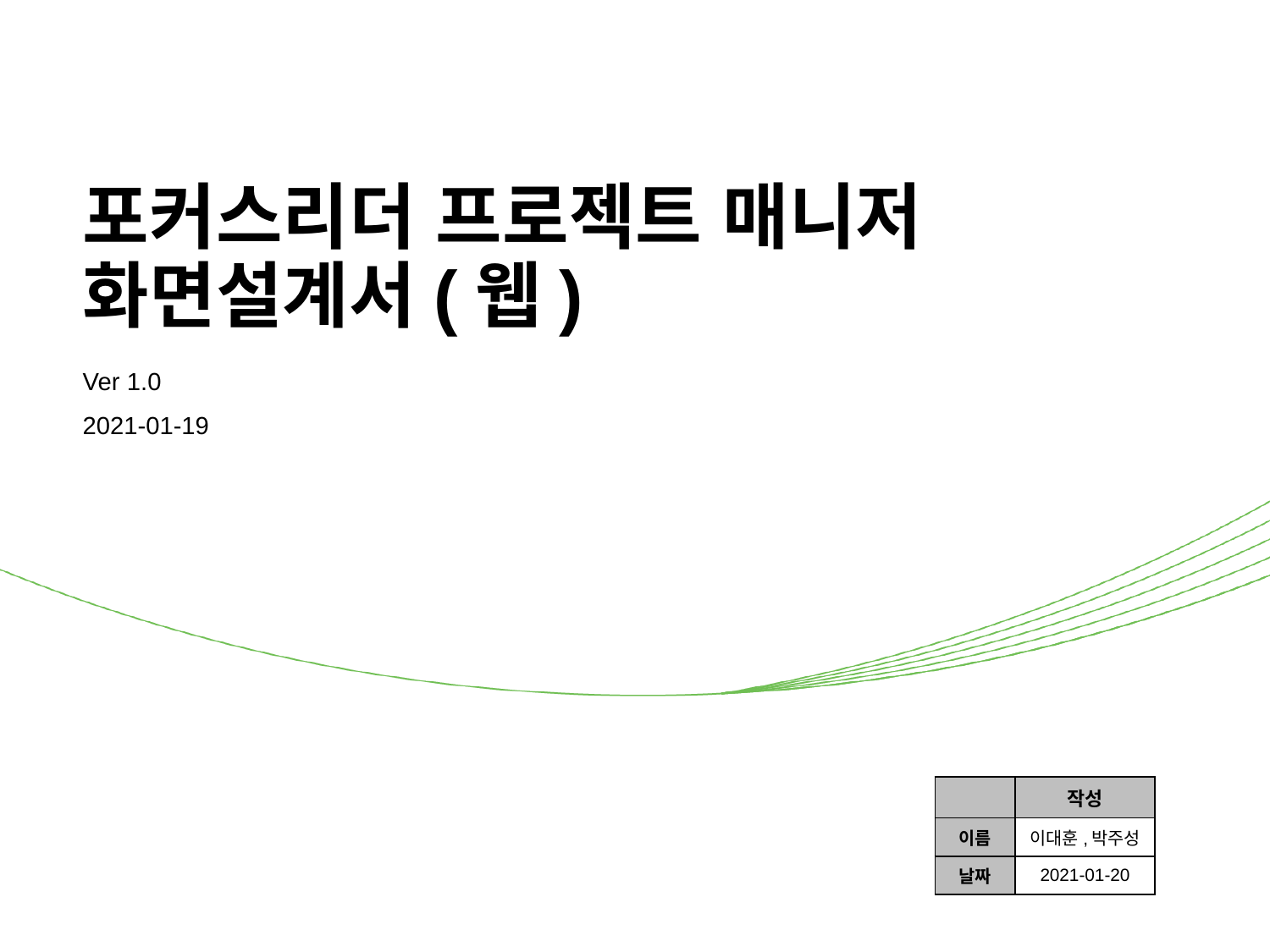

# 포커스리더 프로젝트 매니저   화면설계서(웹)
Ver 1.0
2021-01-19
|  | 작성 |
| --- | --- |
| 이름 | 이대훈,박주성 |
| 날짜 | 2021-01-20 |